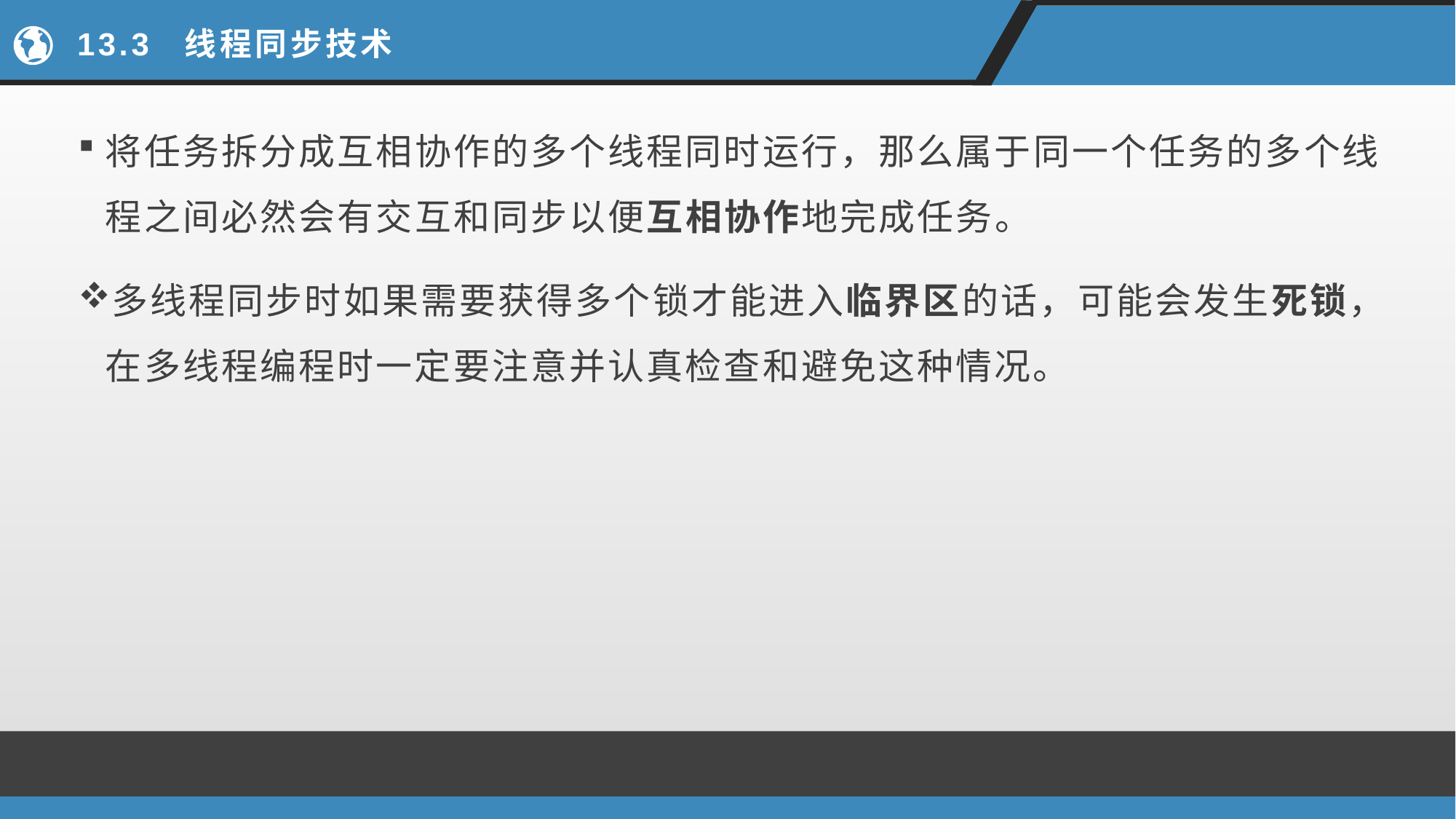

# 13.3  线程同步技术

将任务拆分成互相协作的多个线程同时运行，那么属于同一个任务的多个线程之间必然会有交互和同步以便互相协作地完成任务。
多线程同步时如果需要获得多个锁才能进入临界区的话，可能会发生死锁，在多线程编程时一定要注意并认真检查和避免这种情况。